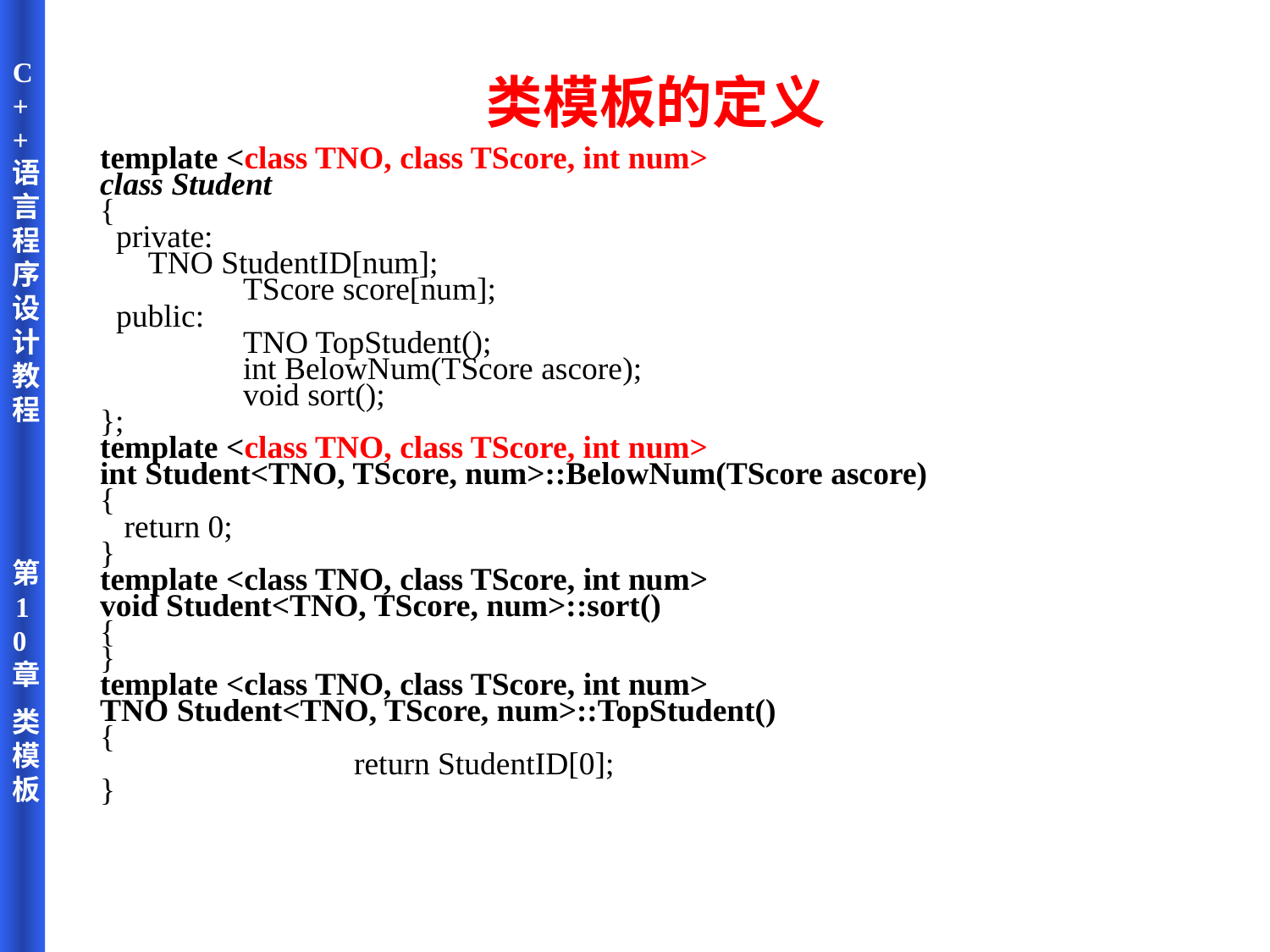

C++语言程序设计教程

第10章
类模板
# 类模板的定义
| template <class TNO, class TScore, int num> class Student { private: TNO StudentID[num]; TScore score[num]; public: TNO TopStudent(); int BelowNum(TScore ascore); void sort(); }; template <class TNO, class TScore, int num> int Student<TNO, TScore, num>::BelowNum(TScore ascore) { return 0; } template <class TNO, class TScore, int num> void Student<TNO, TScore, num>::sort() { } template <class TNO, class TScore, int num> TNO Student<TNO, TScore, num>::TopStudent() { return StudentID[0]; } |
| --- |
 模板类的成员函数还可以在类外定义，其语法如下：
template <模板参数表>
类型   类名   <模板参数名表>：：函数名(参数表)
{
        函数体；
}
    其中：
 模板参数表与类模板的模板参数表相同；
 模板参数名表列出的是模板参数表中参数名，顺序与模板参数表中的顺序一致；
例如，模板类Student的成员函数在类外实现如下：